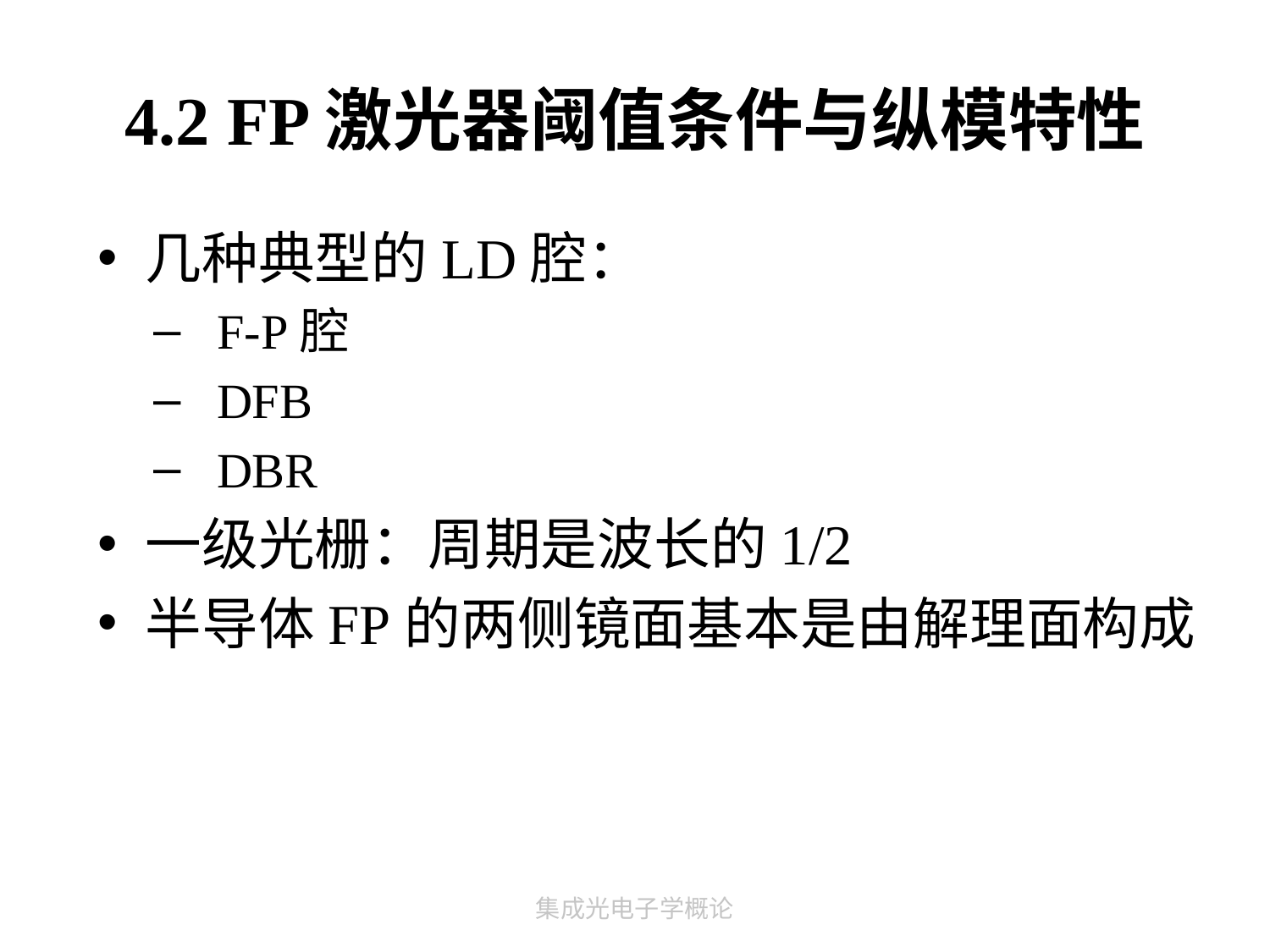

# 4.2 FP激光器阈值条件与纵模特性
几种典型的LD腔：
F-P腔
DFB
DBR
一级光栅：周期是波长的1/2
半导体FP的两侧镜面基本是由解理面构成

集成光电子学概论
17